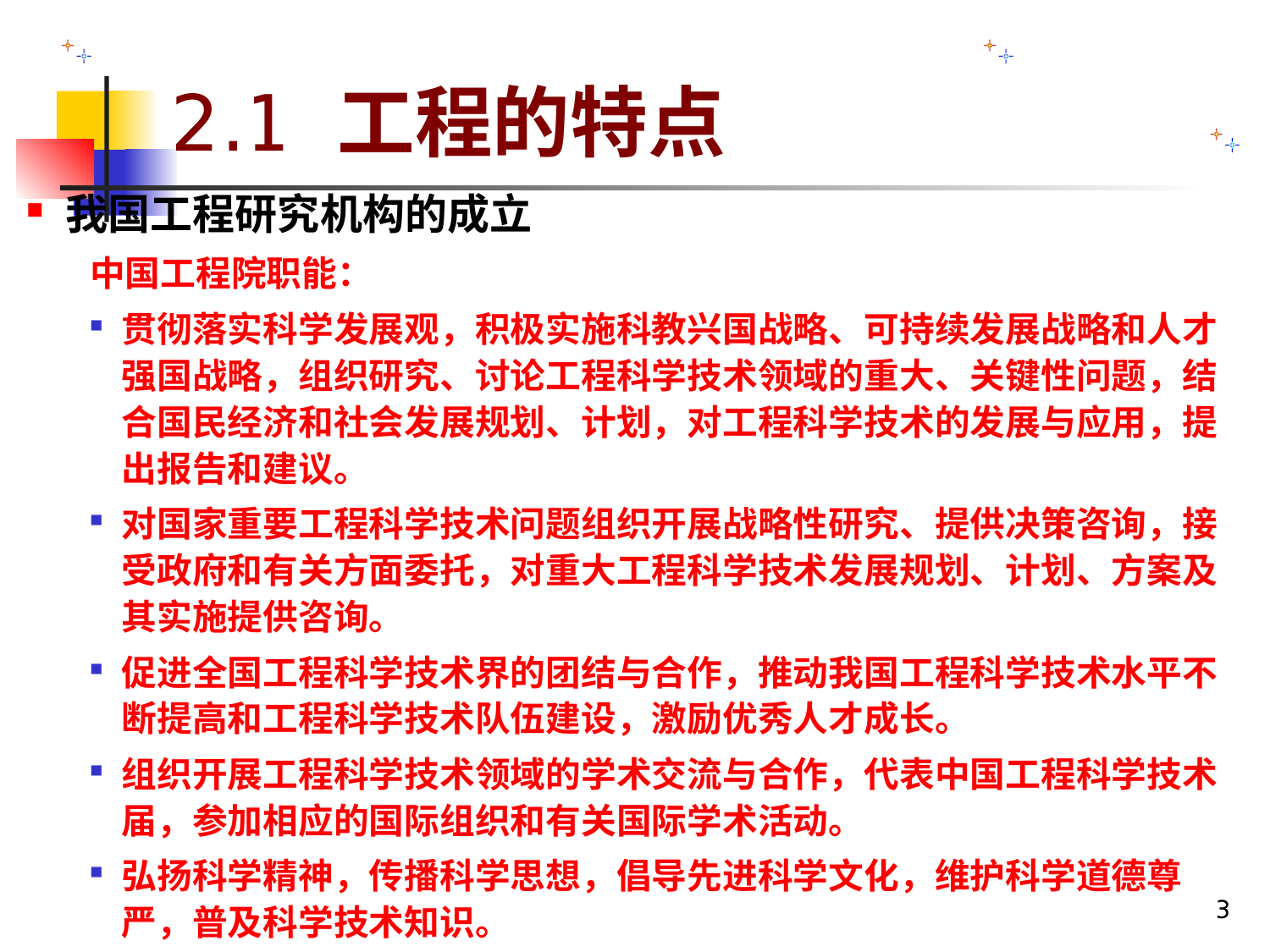

# 2.1 工程的特点
我国工程研究机构的成立
中国工程院职能：
贯彻落实科学发展观，积极实施科教兴国战略、可持续发展战略和人才强国战略，组织研究、讨论工程科学技术领域的重大、关键性问题，结合国民经济和社会发展规划、计划，对工程科学技术的发展与应用，提出报告和建议。
对国家重要工程科学技术问题组织开展战略性研究、提供决策咨询，接受政府和有关方面委托，对重大工程科学技术发展规划、计划、方案及其实施提供咨询。
促进全国工程科学技术界的团结与合作，推动我国工程科学技术水平不断提高和工程科学技术队伍建设，激励优秀人才成长。
组织开展工程科学技术领域的学术交流与合作，代表中国工程科学技术届，参加相应的国际组织和有关国际学术活动。
弘扬科学精神，传播科学思想，倡导先进科学文化，维护科学道德尊严，普及科学技术知识。
3